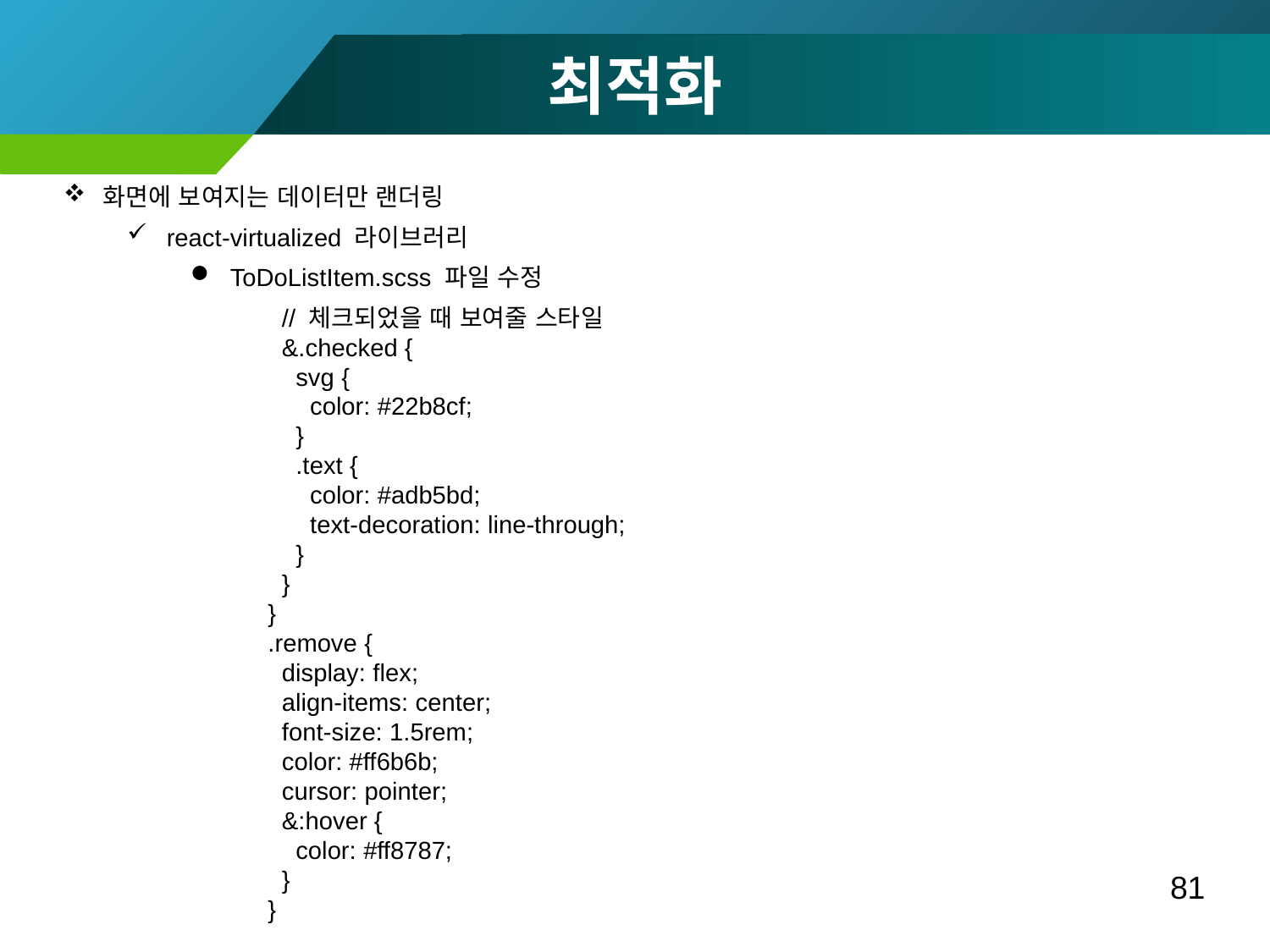

최적화
화면에 보여지는 데이터만 랜더링
react-virtualized 라이브러리
ToDoListItem.scss 파일 수정
    // 체크되었을 때 보여줄 스타일
    &.checked {
      svg {
        color: #22b8cf;
      }
      .text {
        color: #adb5bd;
        text-decoration: line-through;
      }
    }
  }
  .remove {
    display: flex;
    align-items: center;
    font-size: 1.5rem;
    color: #ff6b6b;
    cursor: pointer;
    &:hover {
      color: #ff8787;
    }
  }
81